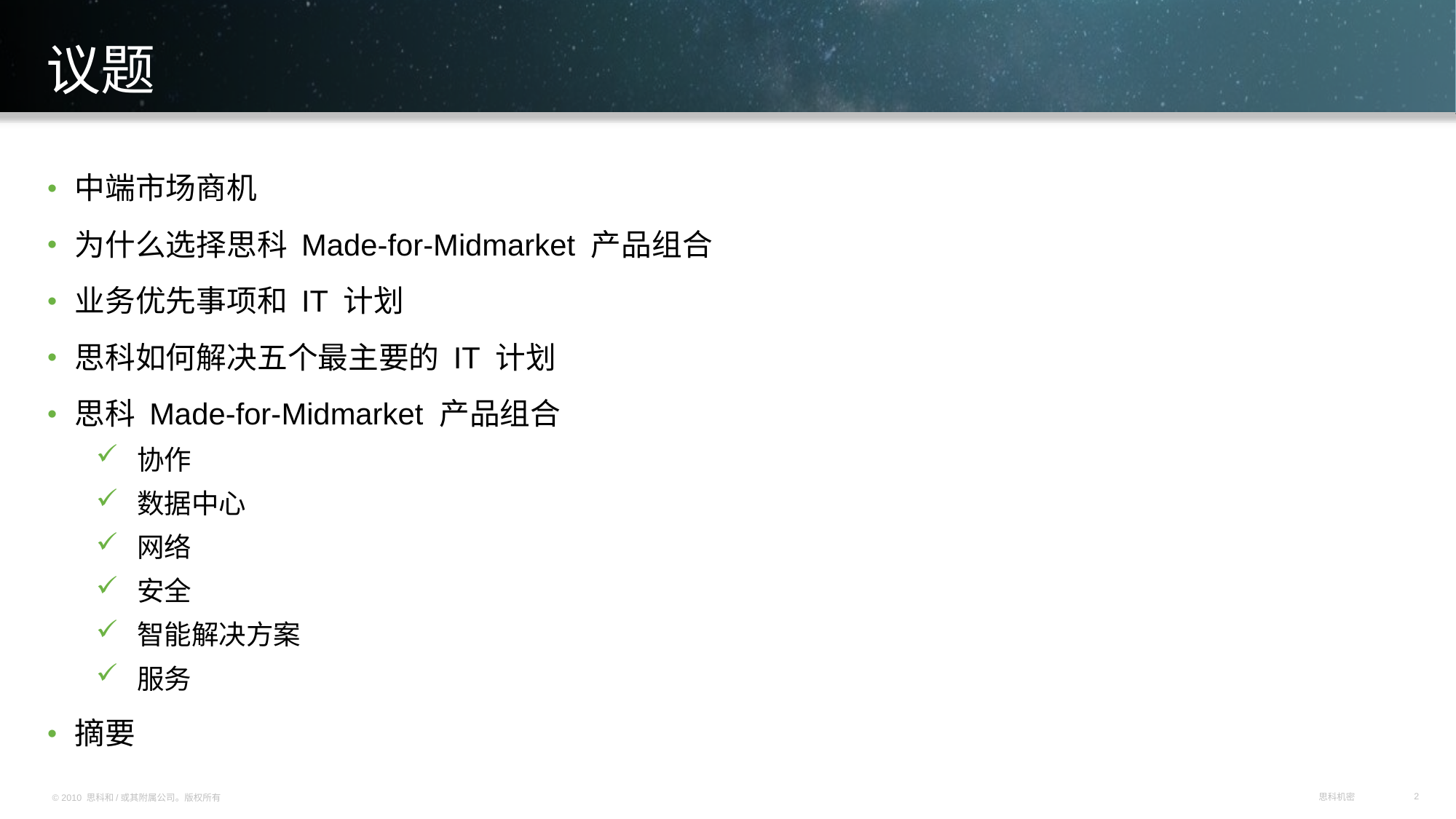

# 议题
中端市场商机
为什么选择思科 Made-for-Midmarket 产品组合
业务优先事项和 IT 计划
思科如何解决五个最主要的 IT 计划
思科 Made-for-Midmarket 产品组合
协作
数据中心
网络
安全
智能解决方案
服务
摘要